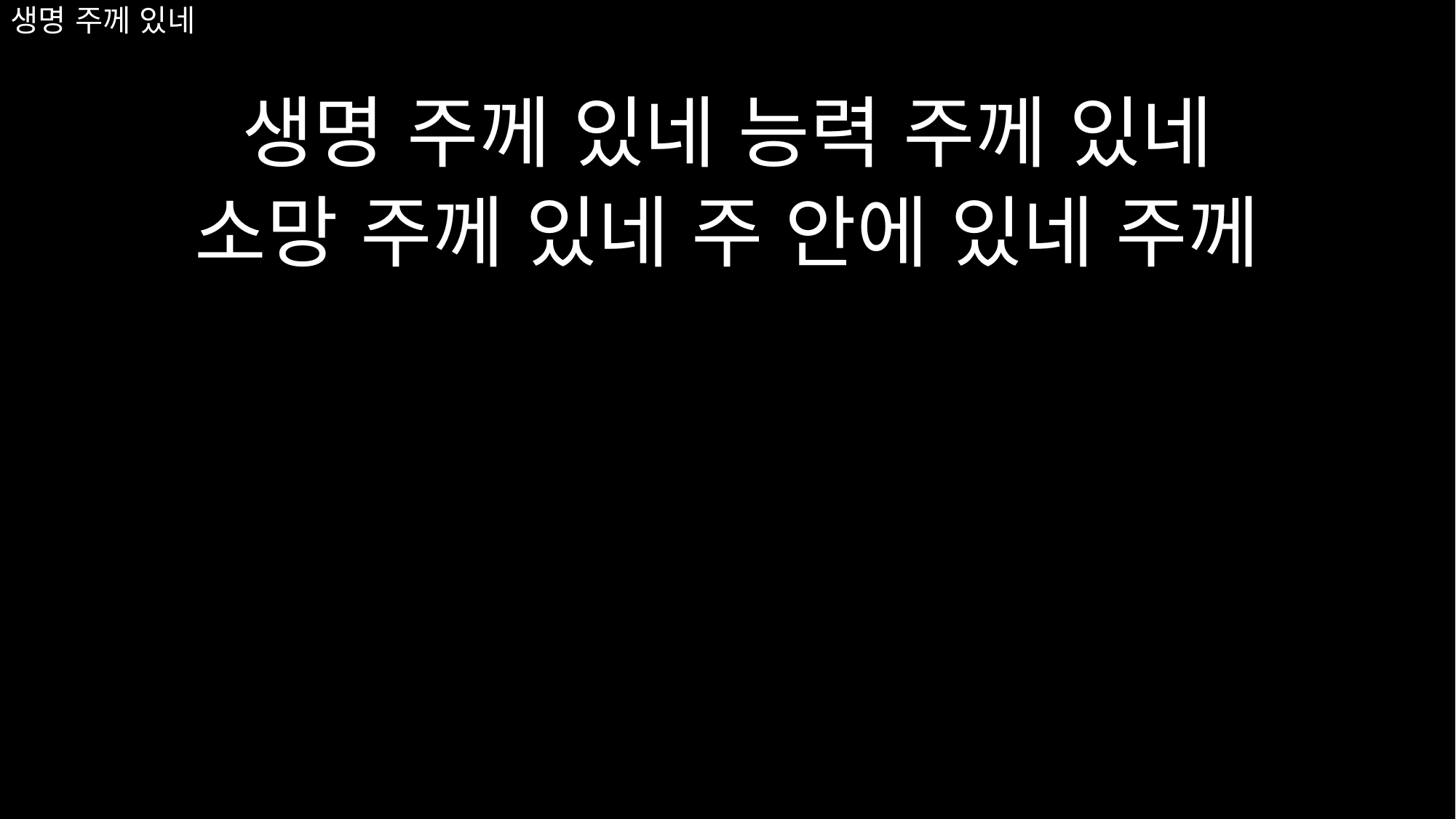

# 생명 주께 있네
생명 주께 있네 능력 주께 있네
소망 주께 있네 주 안에 있네 주께